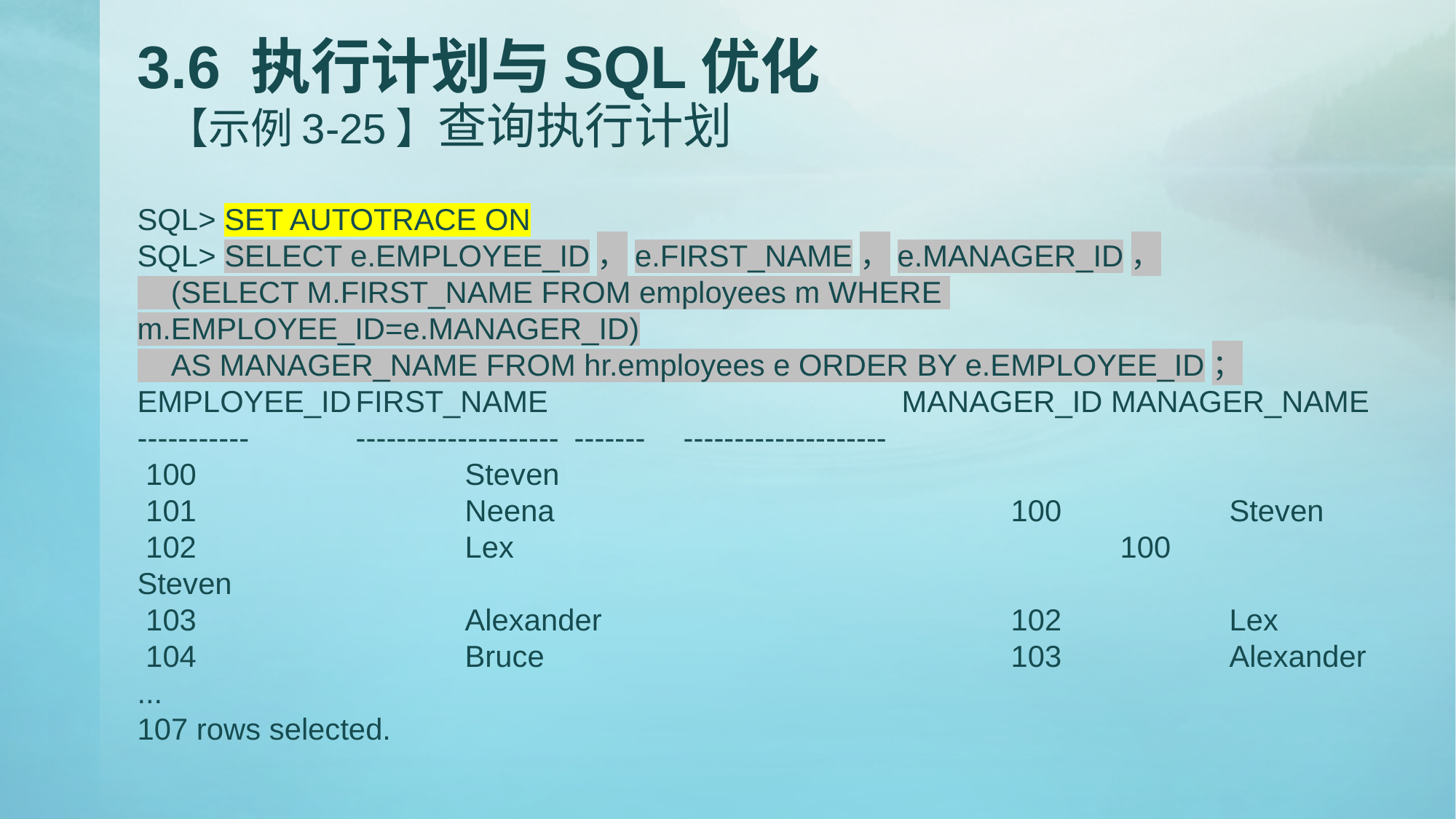

# 3.6 执行计划与SQL优化 【示例3-25】查询执行计划
SQL> SET AUTOTRACE ON
SQL> SELECT e.EMPLOYEE_ID，e.FIRST_NAME，e.MANAGER_ID，
    (SELECT M.FIRST_NAME FROM employees m WHERE  m.EMPLOYEE_ID=e.MANAGER_ID)
    AS MANAGER_NAME FROM hr.employees e ORDER BY e.EMPLOYEE_ID；
EMPLOYEE_ID	FIRST_NAME				MANAGER_ID MANAGER_NAME
-----------	--------------------	-------	--------------------
 100			Steven
 101			Neena					100		Steven
 102			Lex						100		Steven
 103			Alexander				102		Lex
 104			Bruce					103		Alexander
...
107 rows selected.